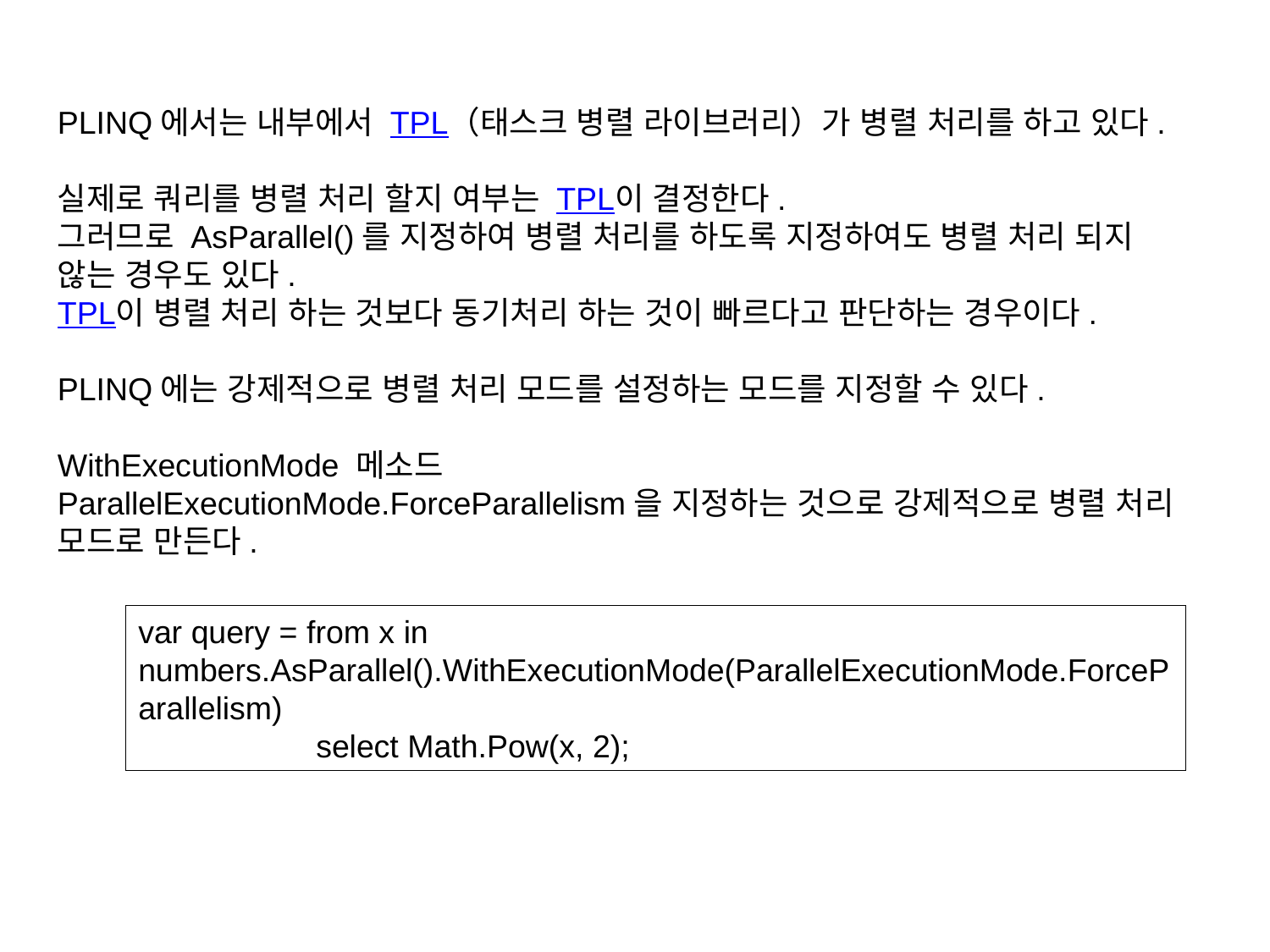

PLINQ에서는 내부에서 TPL（태스크 병렬 라이브러리）가 병렬 처리를 하고 있다.

실제로 쿼리를 병렬 처리 할지 여부는 TPL이 결정한다.
그러므로 AsParallel()를 지정하여 병렬 처리를 하도록 지정하여도 병렬 처리 되지 않는 경우도 있다.
TPL이 병렬 처리 하는 것보다 동기처리 하는 것이 빠르다고 판단하는 경우이다.

PLINQ에는 강제적으로 병렬 처리 모드를 설정하는 모드를 지정할 수 있다.

WithExecutionMode 메소드
ParallelExecutionMode.ForceParallelism을 지정하는 것으로 강제적으로 병렬 처리 모드로 만든다.
var query = from x in numbers.AsParallel().WithExecutionMode(ParallelExecutionMode.ForceParallelism)
                    select Math.Pow(x, 2);